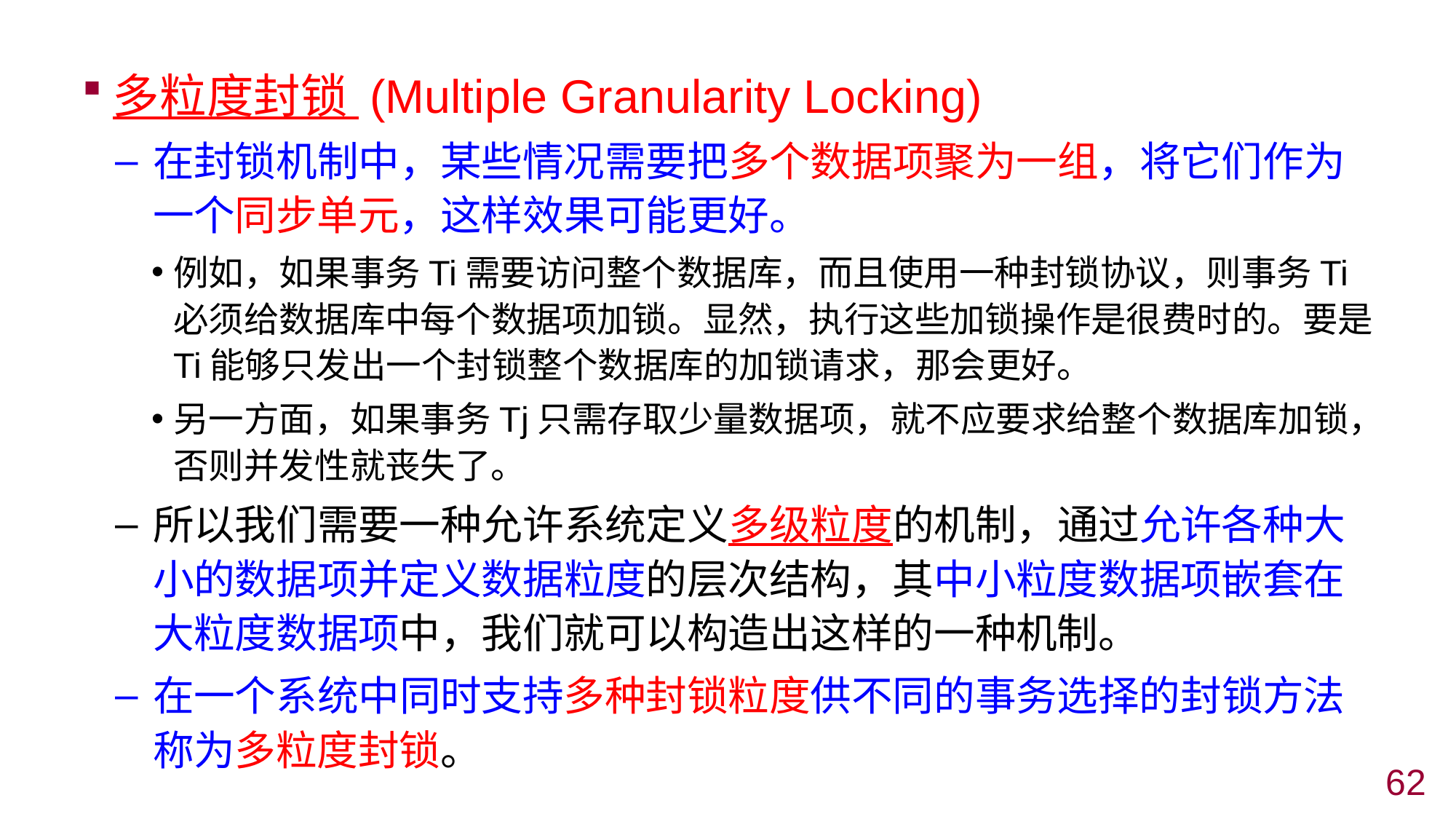

多粒度封锁 (Multiple Granularity Locking)
在封锁机制中，某些情况需要把多个数据项聚为一组，将它们作为一个同步单元，这样效果可能更好。
例如，如果事务Ti需要访问整个数据库，而且使用一种封锁协议，则事务Ti必须给数据库中每个数据项加锁。显然，执行这些加锁操作是很费时的。要是Ti能够只发出一个封锁整个数据库的加锁请求，那会更好。
另一方面，如果事务Tj只需存取少量数据项，就不应要求给整个数据库加锁，否则并发性就丧失了。
所以我们需要一种允许系统定义多级粒度的机制，通过允许各种大小的数据项并定义数据粒度的层次结构，其中小粒度数据项嵌套在大粒度数据项中，我们就可以构造出这样的一种机制。
在一个系统中同时支持多种封锁粒度供不同的事务选择的封锁方法称为多粒度封锁。
62